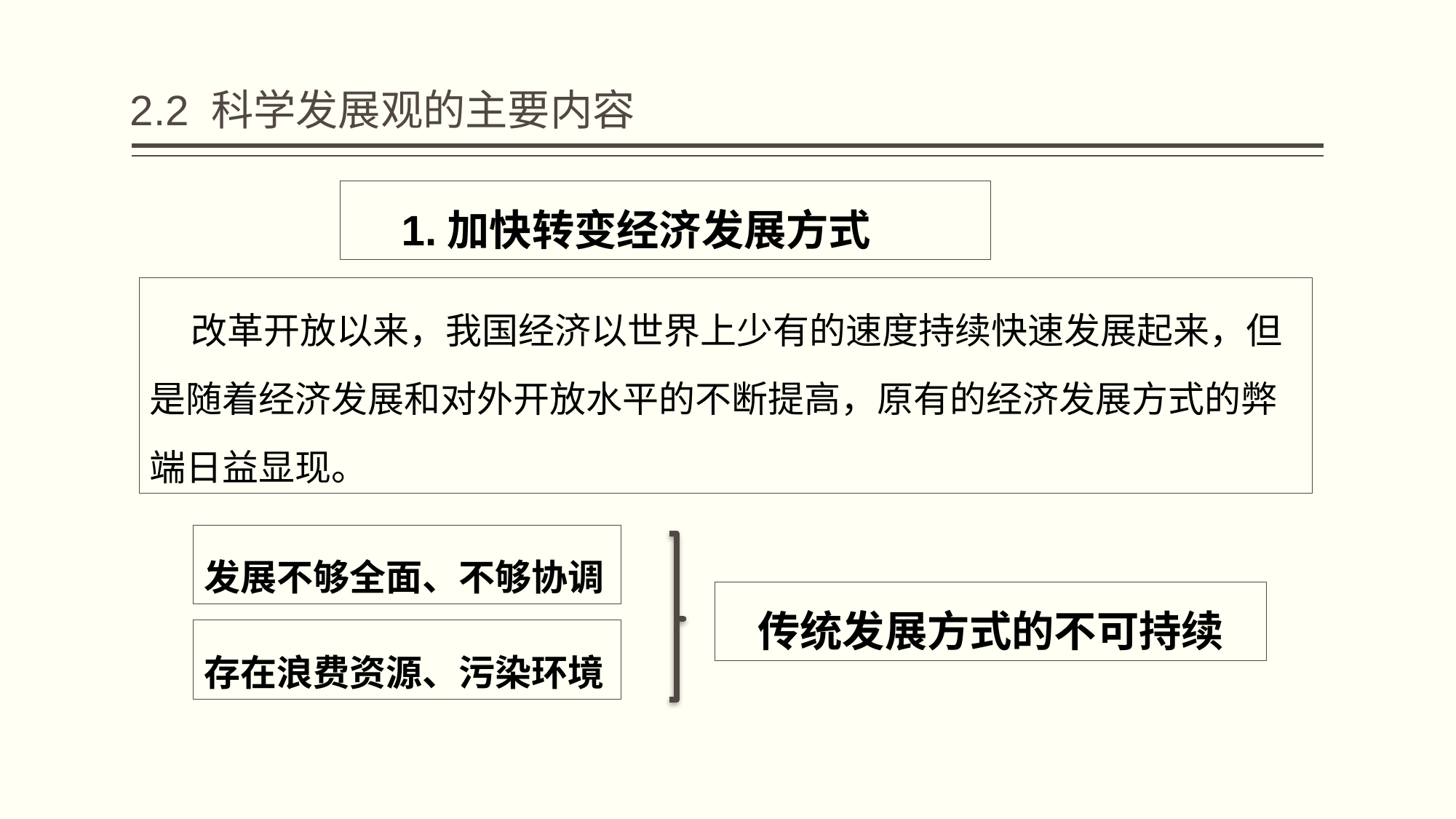

# 2.2 科学发展观的主要内容
     1.加快转变经济发展方式
    改革开放以来，我国经济以世界上少有的速度持续快速发展起来，但是随着经济发展和对外开放水平的不断提高，原有的经济发展方式的弊端日益显现。
发展不够全面、不够协调

传统发展方式的不可持续
存在浪费资源、污染环境